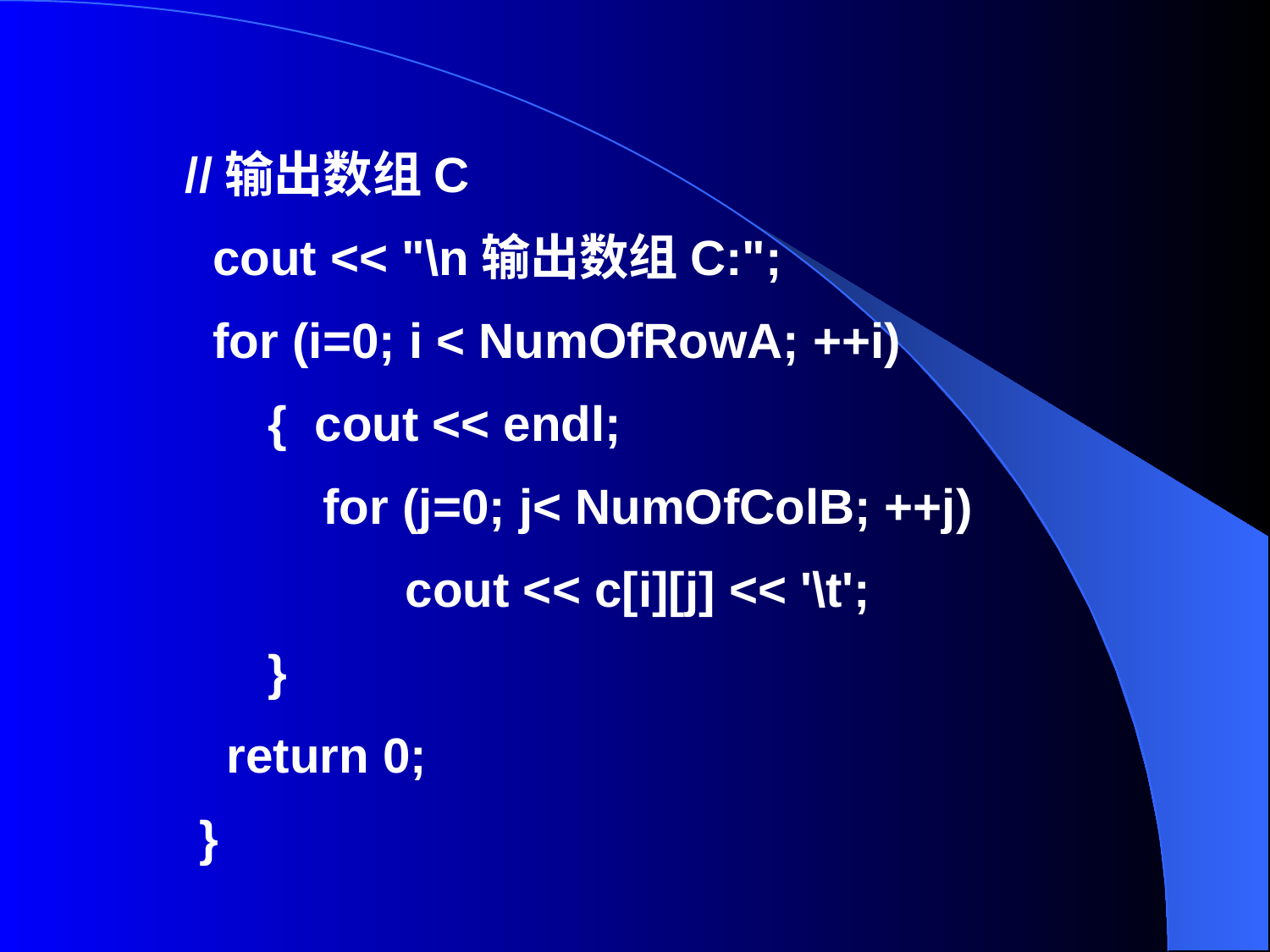

//输出数组C
  cout << "\n输出数组C:";
  for (i=0; i < NumOfRowA; ++i)
      {  cout << endl;
          for (j=0; j< NumOfColB; ++j)
                cout << c[i][j] << '\t';
      }
   return 0;
 }